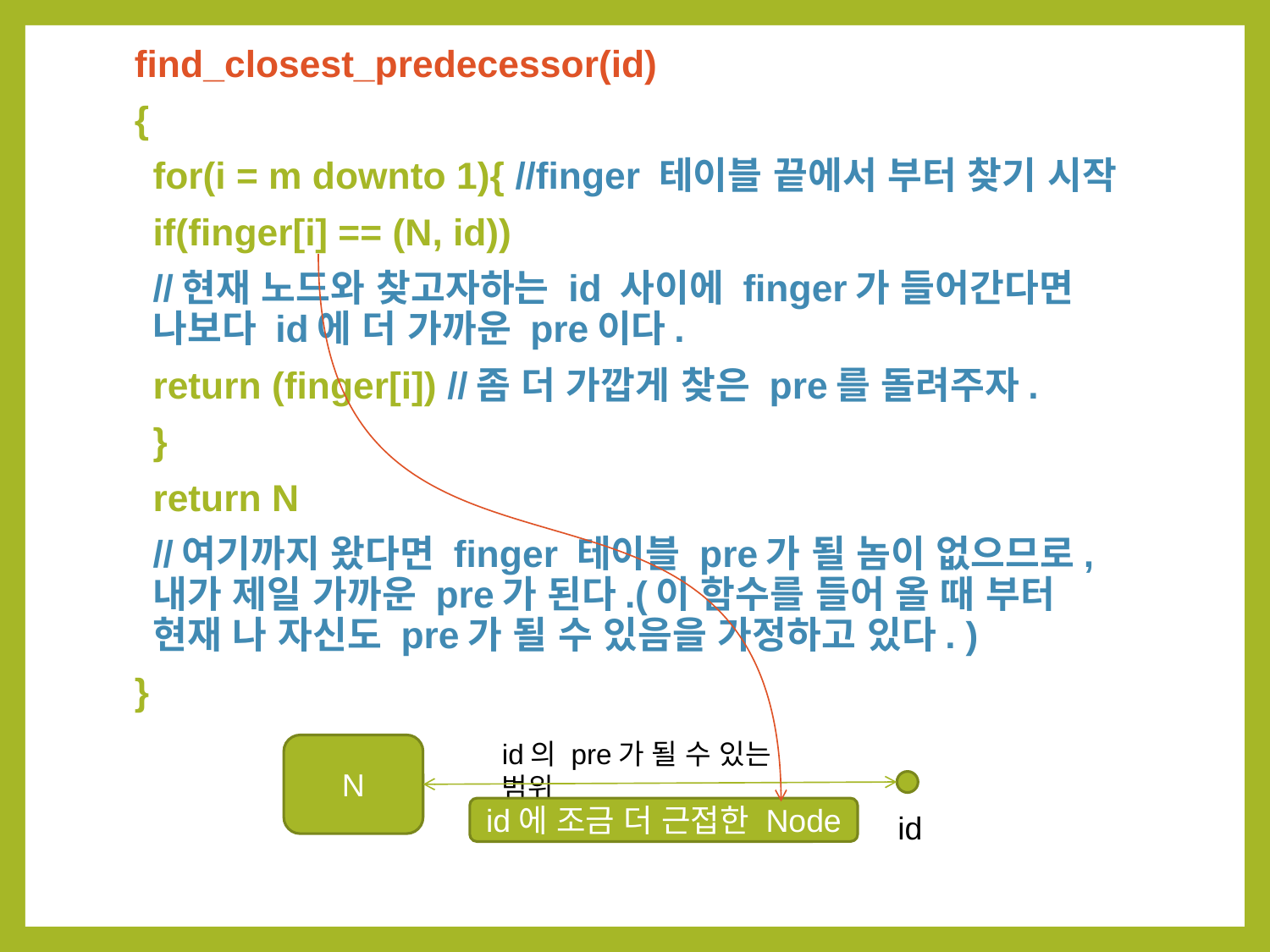

find_closest_predecessor(id)
{
	for(i = m downto 1){ //finger 테이블 끝에서 부터 찾기 시작
		if(finger[i] == (N, id))
		//현재 노드와 찾고자하는 id 사이에 finger가 들어간다면 나보다 id에 더 가까운 pre이다.
			return (finger[i]) //좀 더 가깝게 찾은 pre를 돌려주자.
	}
	return N
	//여기까지 왔다면 finger 테이블 pre가 될 놈이 없으므로, 내가 제일 가까운 pre가 된다.(이 함수를 들어 올 때 부터 현재 나 자신도 pre가 될 수 있음을 가정하고 있다. )
}
id의 pre가 될 수 있는 범위
N

id에 조금 더 근접한 Node
id